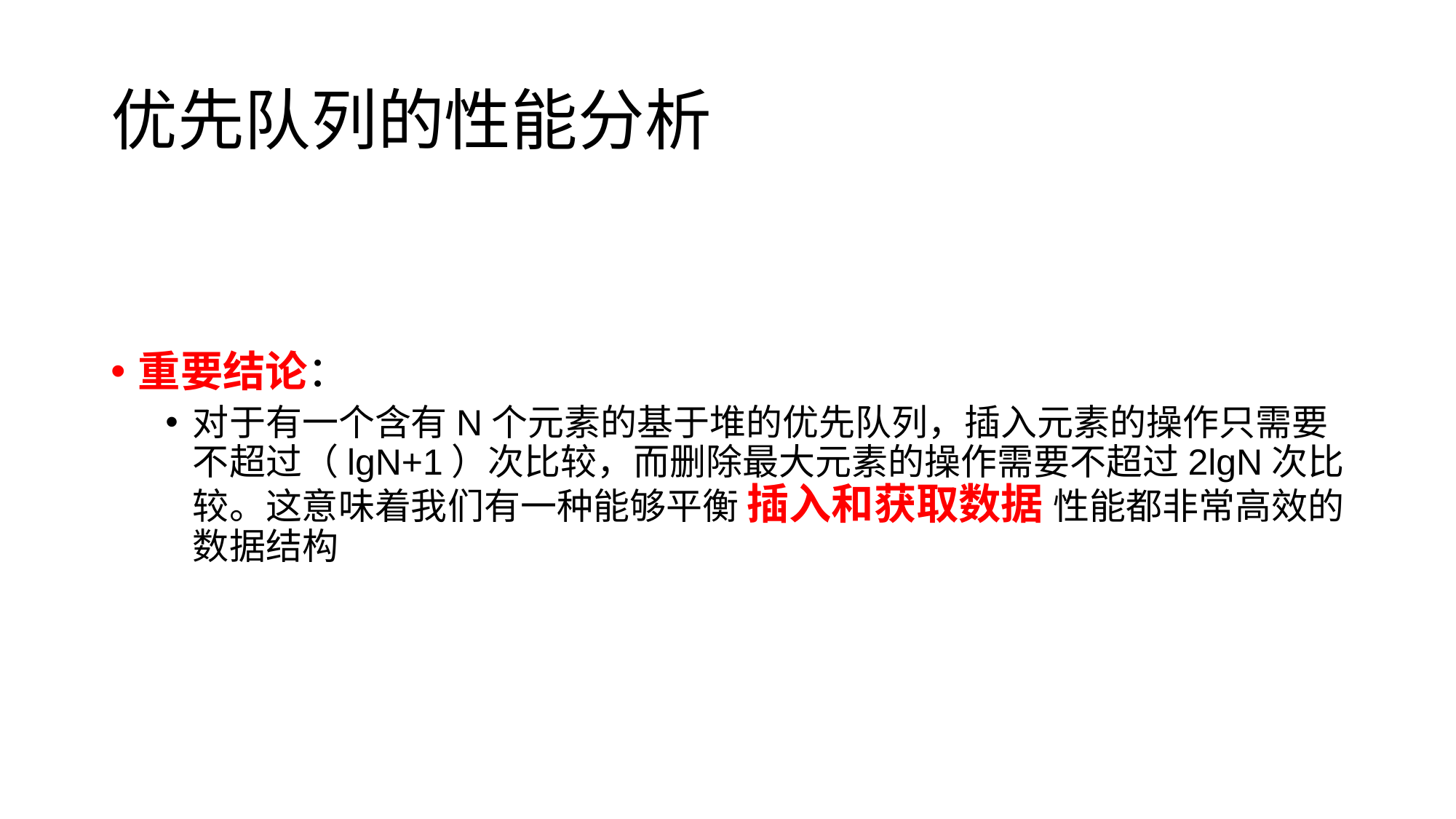

# 优先队列的性能分析

重要结论：
对于有一个含有N个元素的基于堆的优先队列，插入元素的操作只需要不超过（lgN+1）次比较，而删除最大元素的操作需要不超过2lgN次比较。这意味着我们有一种能够平衡 插入和获取数据 性能都非常高效的数据结构